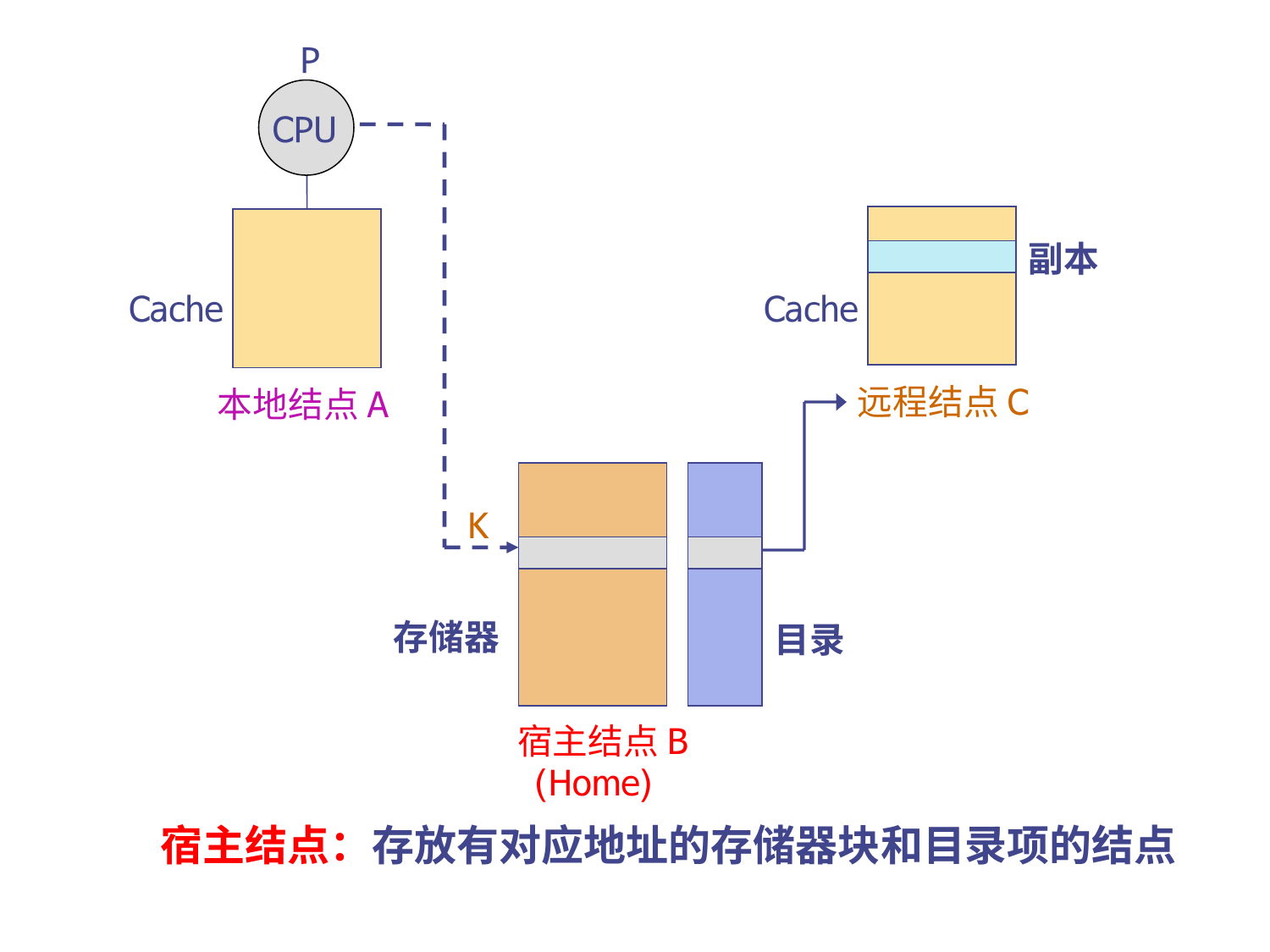

P

CPU

副本

Cache
Cache
远程结点C
本地结点A

K

存储器
目录
宿主结点B
(Home)
宿主结点：存放有对应地址的存储器块和目录项的结点